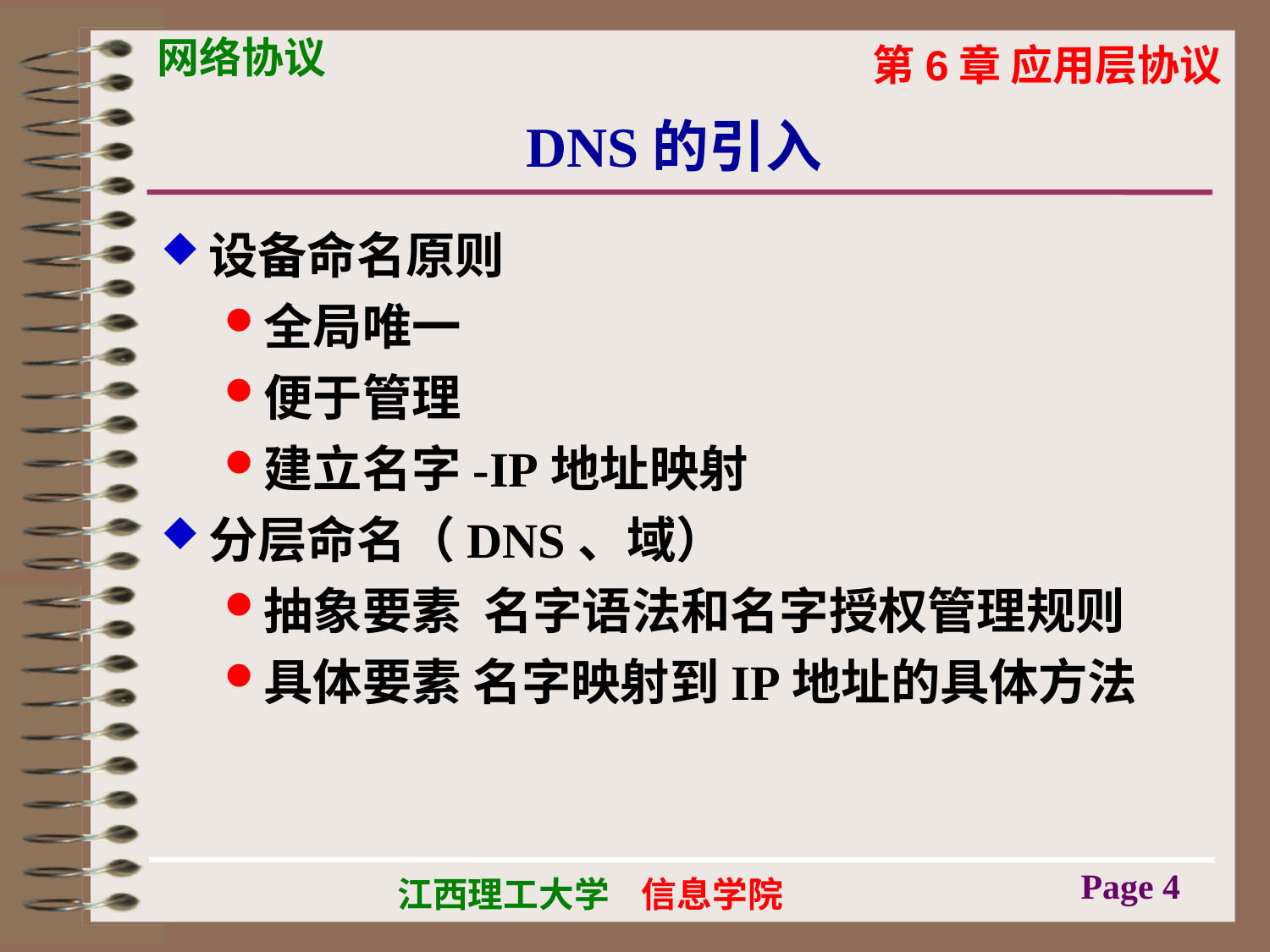

# DNS的引入
设备命名原则
全局唯一
便于管理
建立名字-IP地址映射
分层命名（DNS、域）
抽象要素  名字语法和名字授权管理规则
具体要素 名字映射到IP地址的具体方法
Page 4